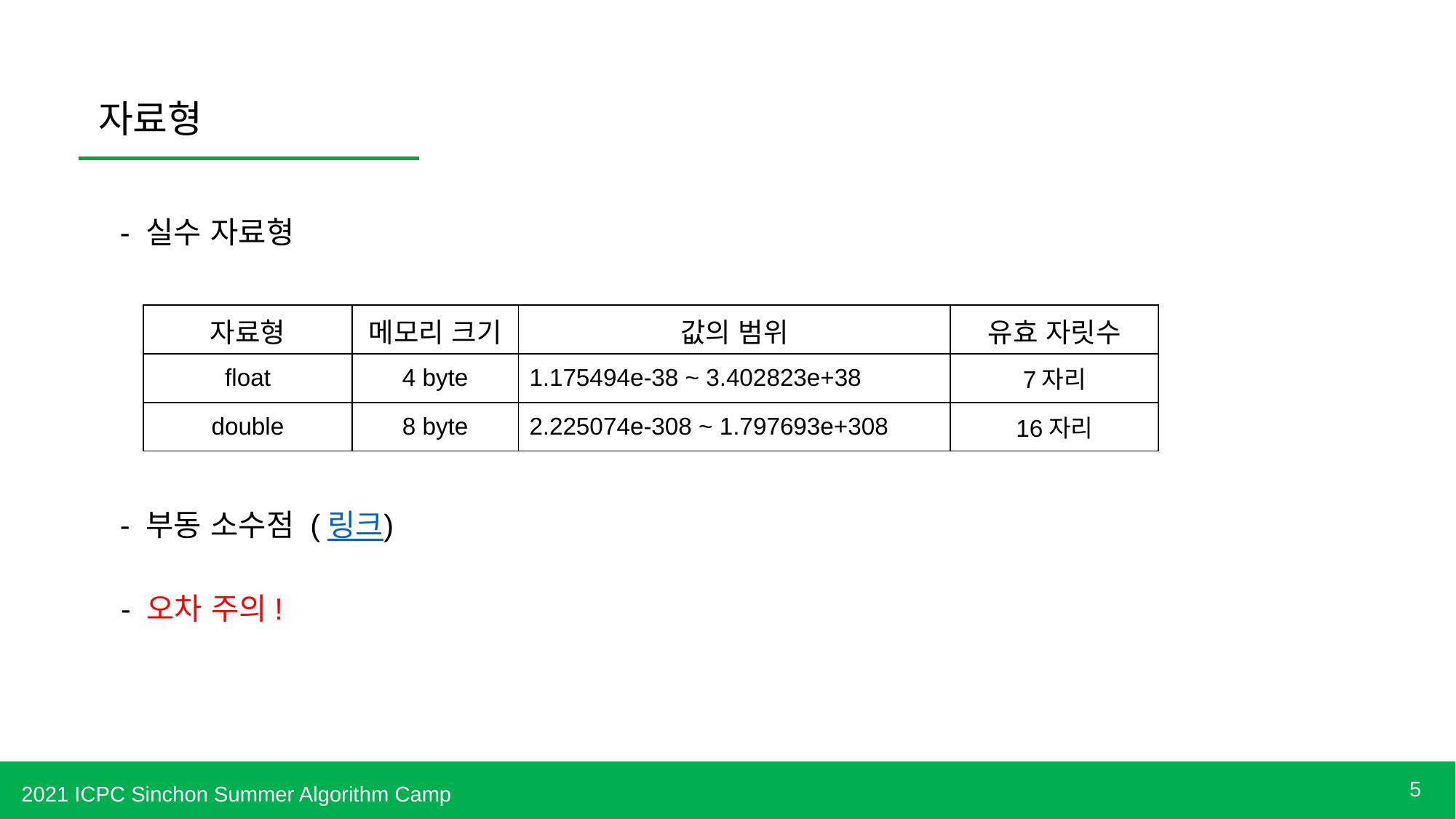

자료형
- 실수 자료형
| 자료형 | 메모리 크기 | 값의 범위 | 유효 자릿수 |
| --- | --- | --- | --- |
| float | 4 byte | 1.175494e-38 ~ 3.402823e+38 | 7자리 |
| double | 8 byte | 2.225074e-308 ~ 1.797693e+308 | 16자리 |
- 부동 소수점 (링크)
- 오차 주의!

5
2021 ICPC Sinchon Summer Algorithm Camp